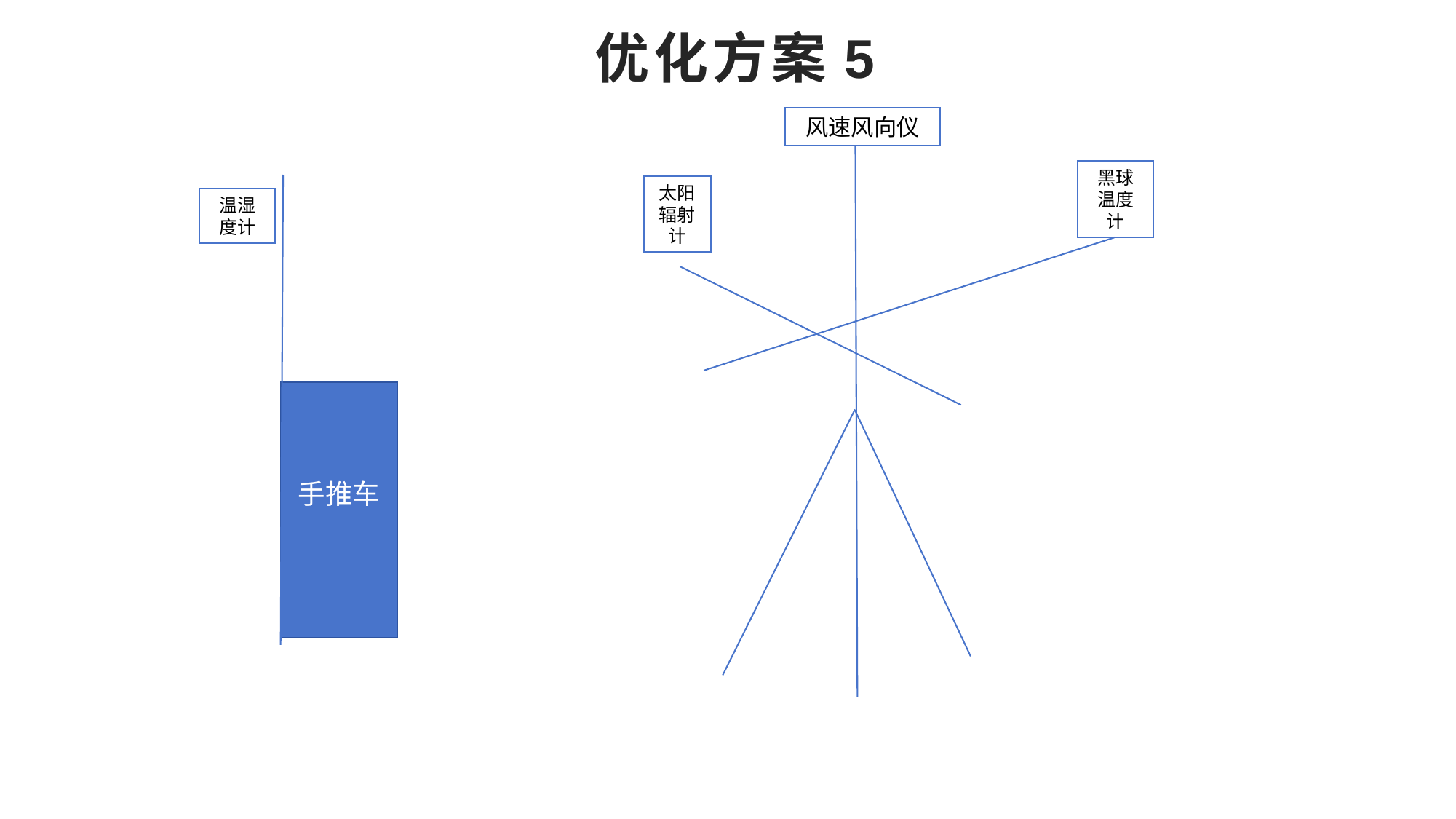

# 优化方案5
风速风向仪
黑球温度计
太阳辐射计
温湿度计
手推车